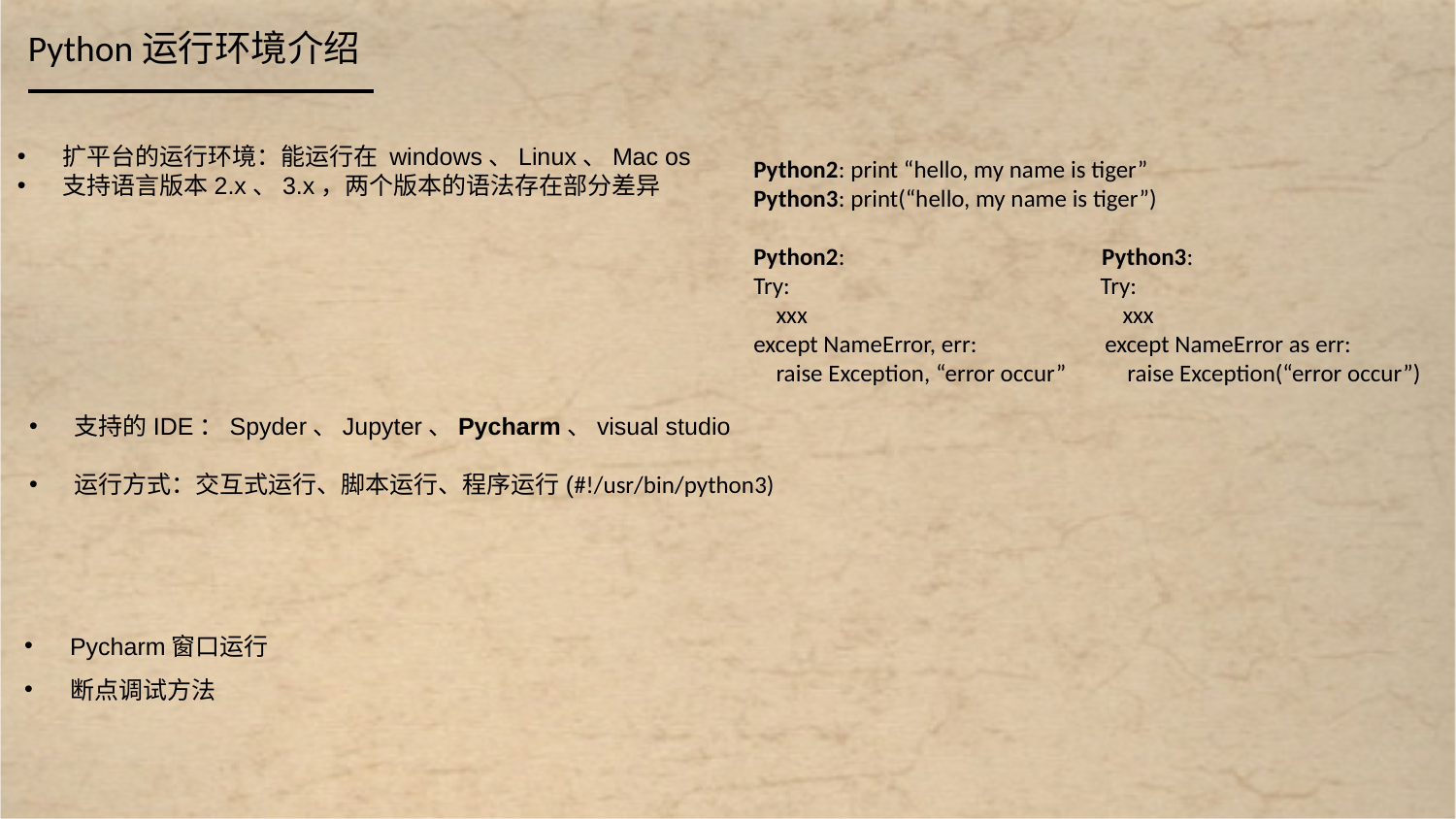

Python运行环境介绍
扩平台的运行环境：能运行在 windows、Linux、Mac os
支持语言版本2.x、3.x，两个版本的语法存在部分差异
Python2: print “hello, my name is tiger”
Python3: print(“hello, my name is tiger”)

Python2:                                              Python3:
Try:           		          Try:
    xxx  		              xxx
except NameError, err:                       except NameError as err:
    raise Exception, “error occur”           raise Exception(“error occur”)

支持的IDE：Spyder、Jupyter、Pycharm、visual studio

运行方式：交互式运行、脚本运行、程序运行(#!/usr/bin/python3)

Pycharm窗口运行
断点调试方法